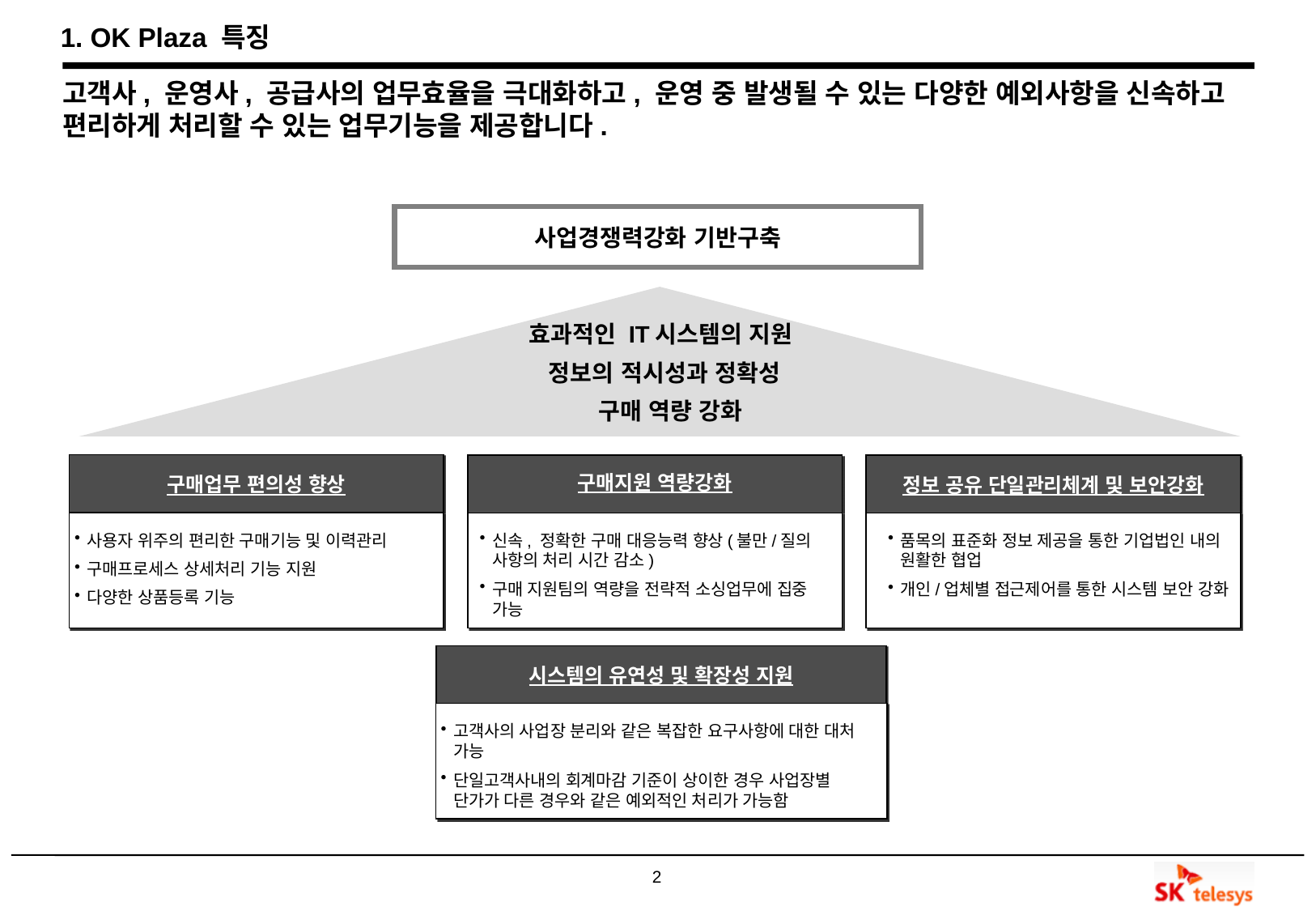

1. OK Plaza 특징
고객사, 운영사, 공급사의 업무효율을 극대화하고, 운영 중 발생될 수 있는 다양한 예외사항을 신속하고 편리하게 처리할 수 있는 업무기능을 제공합니다.
사업경쟁력강화 기반구축

효과적인 IT시스템의 지원
정보의 적시성과 정확성
 구매 역량 강화
구매업무 편의성 향상
구매지원 역량강화
정보 공유 단일관리체계 및 보안강화

사용자 위주의 편리한 구매기능 및 이력관리
구매프로세스 상세처리 기능 지원
다양한 상품등록 기능
신속, 정확한 구매 대응능력 향상(불만/질의 사항의 처리 시간 감소)
구매 지원팀의 역량을 전략적 소싱업무에 집중 가능
품목의 표준화 정보 제공을 통한 기업법인 내의 원활한 협업
개인/업체별 접근제어를 통한 시스템 보안 강화
시스템의 유연성 및 확장성 지원

고객사의 사업장 분리와 같은 복잡한 요구사항에 대한 대처 가능
단일고객사내의 회계마감 기준이 상이한 경우 사업장별 단가가 다른 경우와 같은 예외적인 처리가 가능함